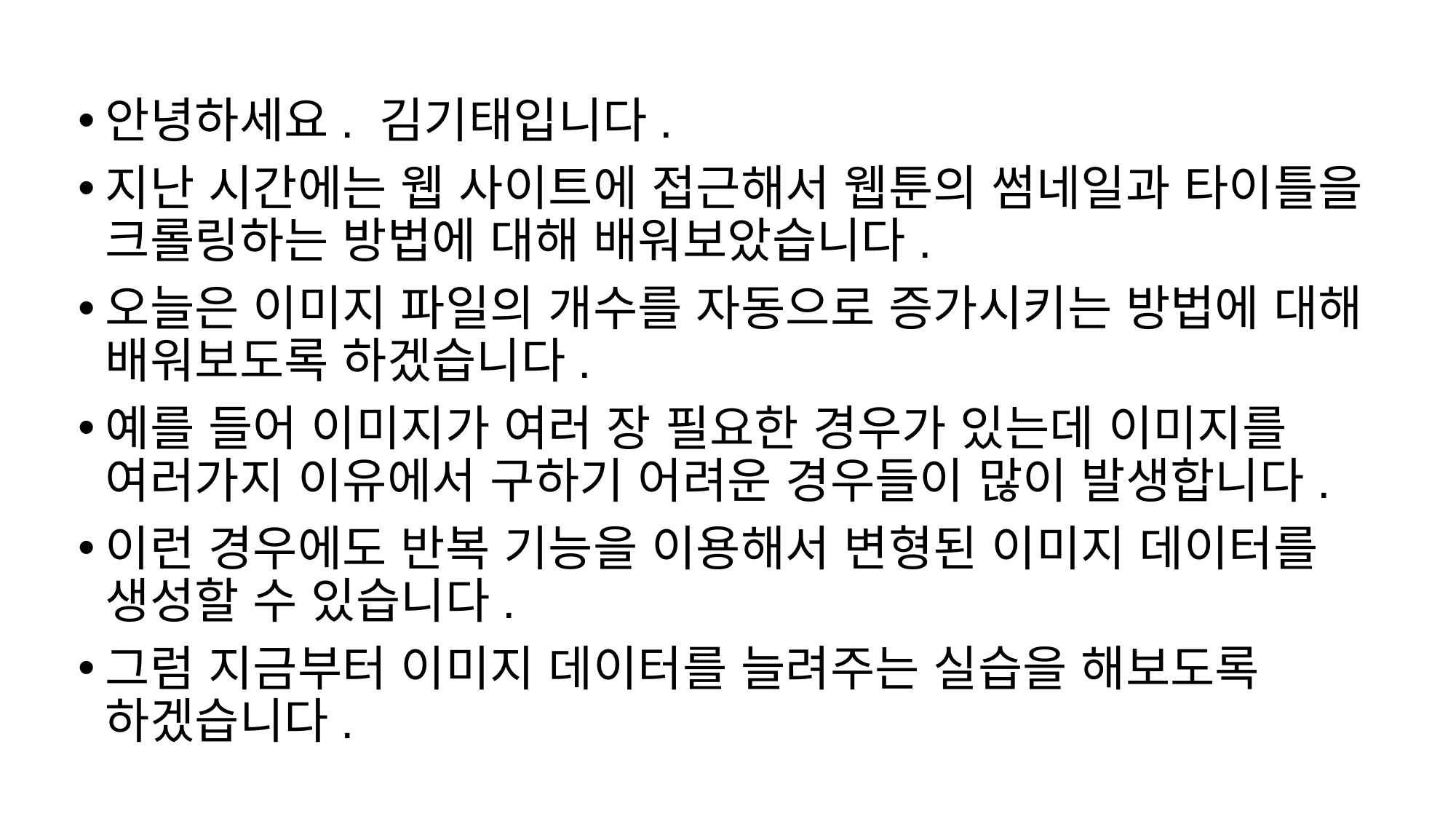

안녕하세요. 김기태입니다.
지난 시간에는 웹 사이트에 접근해서 웹툰의 썸네일과 타이틀을 크롤링하는 방법에 대해 배워보았습니다.
오늘은 이미지 파일의 개수를 자동으로 증가시키는 방법에 대해 배워보도록 하겠습니다.
예를 들어 이미지가 여러 장 필요한 경우가 있는데 이미지를 여러가지 이유에서 구하기 어려운 경우들이 많이 발생합니다.
이런 경우에도 반복 기능을 이용해서 변형된 이미지 데이터를 생성할 수 있습니다.
그럼 지금부터 이미지 데이터를 늘려주는 실습을 해보도록 하겠습니다.